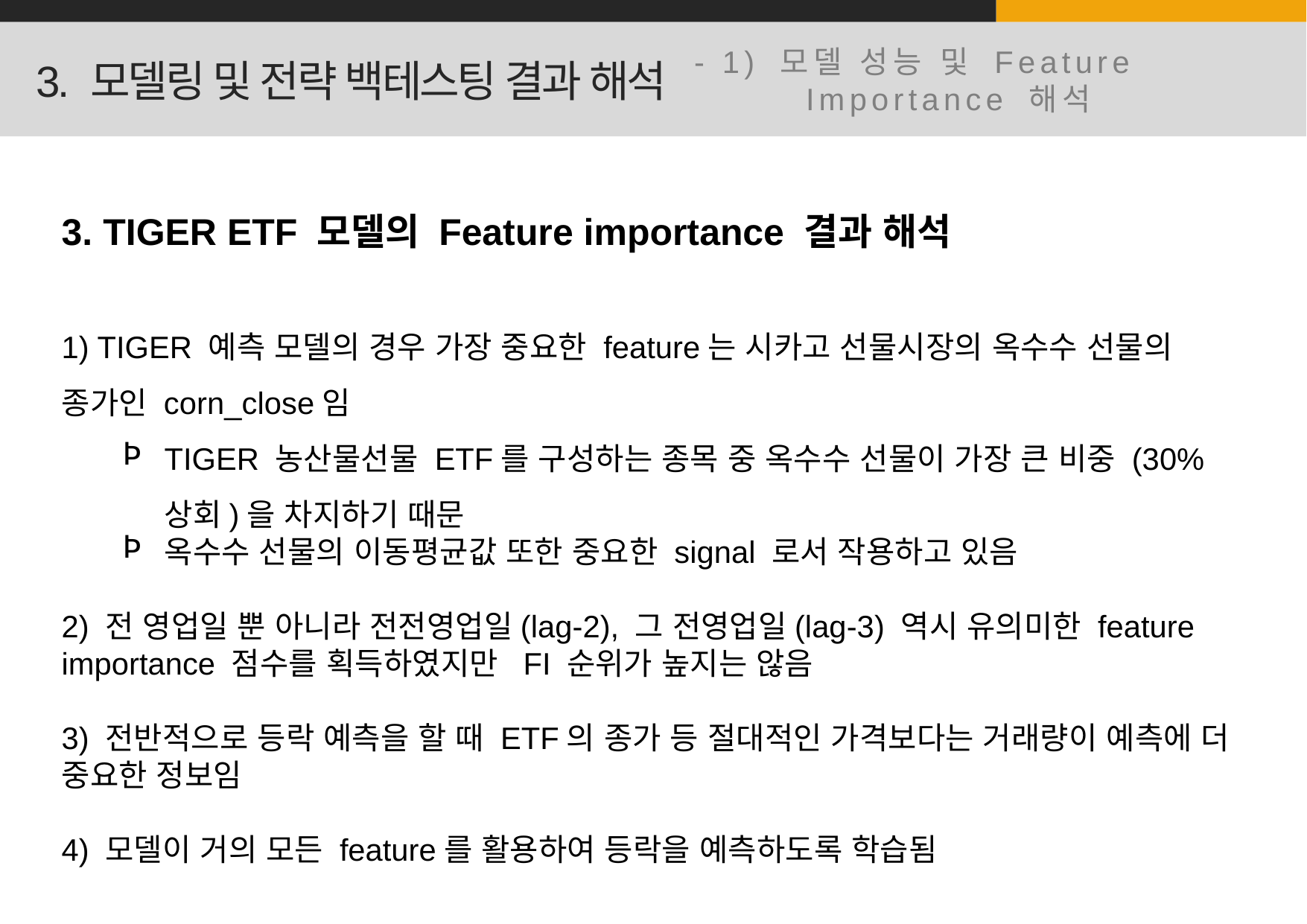

- 1) 모델 성능 및 Feature 	Importance 해석
3. 모델링 및 전략 백테스팅 결과 해석
3. TIGER ETF 모델의 Feature importance 결과 해석

1) TIGER 예측 모델의 경우 가장 중요한 feature는 시카고 선물시장의 옥수수 선물의 종가인 corn_close임
TIGER 농산물선물 ETF를 구성하는 종목 중 옥수수 선물이 가장 큰 비중 (30% 상회)을 차지하기 때문
옥수수 선물의 이동평균값 또한 중요한 signal 로서 작용하고 있음

2) 전 영업일 뿐 아니라 전전영업일(lag-2), 그 전영업일(lag-3) 역시 유의미한 feature
importance 점수를 획득하였지만  FI 순위가 높지는 않음

3) 전반적으로 등락 예측을 할 때 ETF의 종가 등 절대적인 가격보다는 거래량이 예측에 더 중요한 정보임

4) 모델이 거의 모든 feature를 활용하여 등락을 예측하도록 학습됨